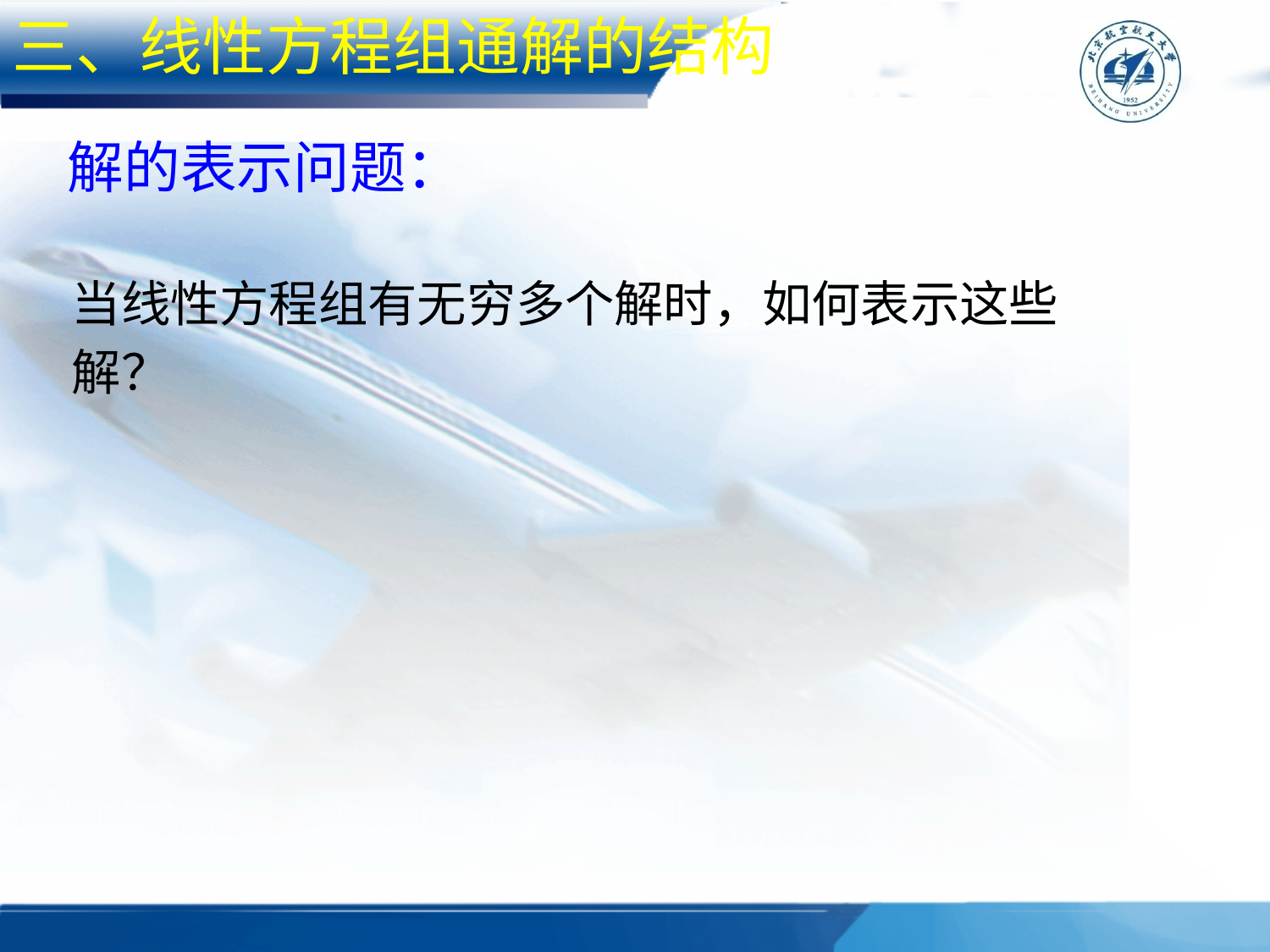

三、线性方程组通解的结构
解的表示问题：
当线性方程组有无穷多个解时，如何表示这些解？